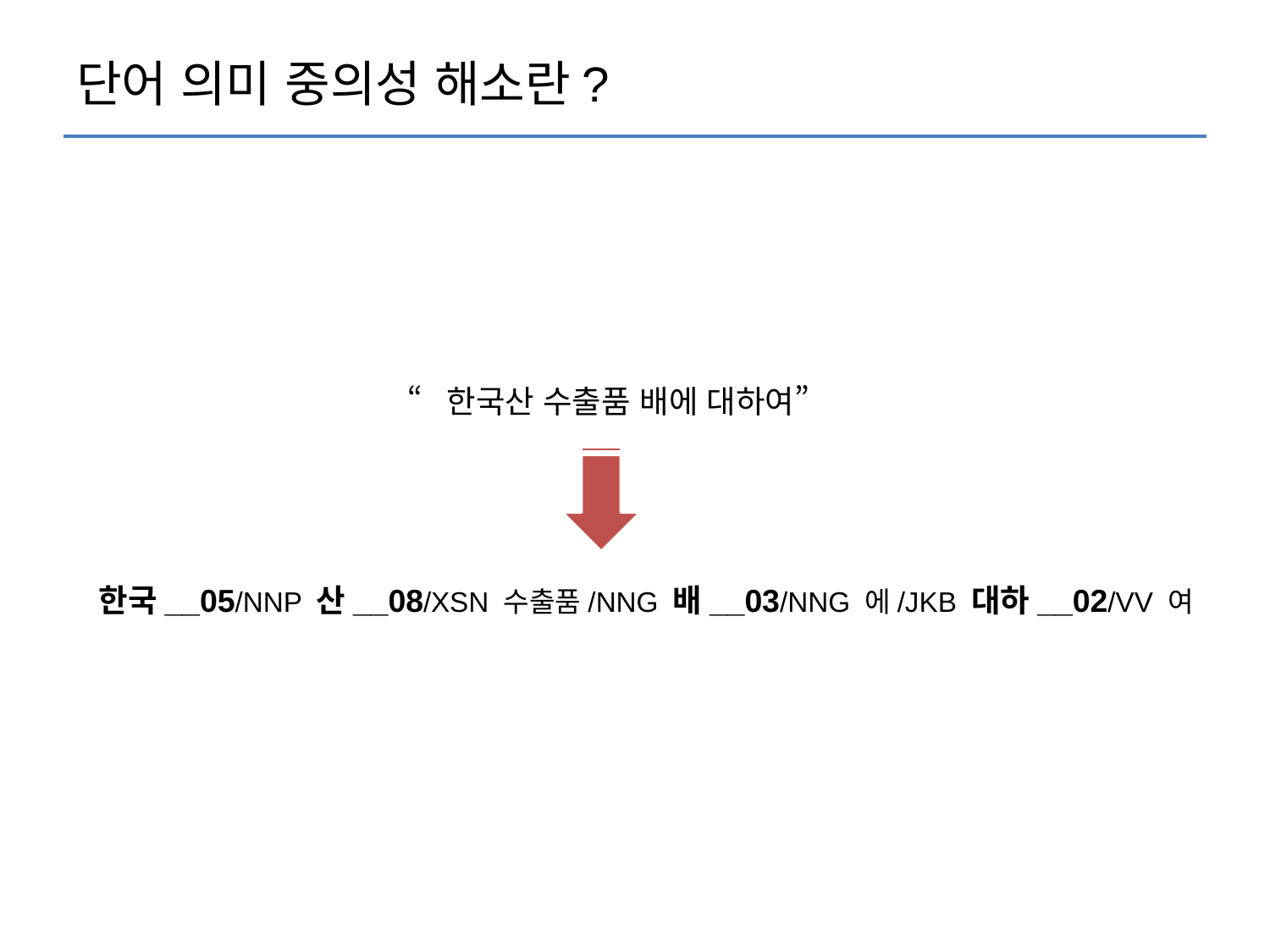

# 단어 의미 중의성 해소란?

“한국산 수출품 배에 대하여”

한국__05/NNP 산__08/XSN 수출품/NNG 배__03/NNG 에/JKB 대하__02/VV 여
Life is not that easy!
수가 많다